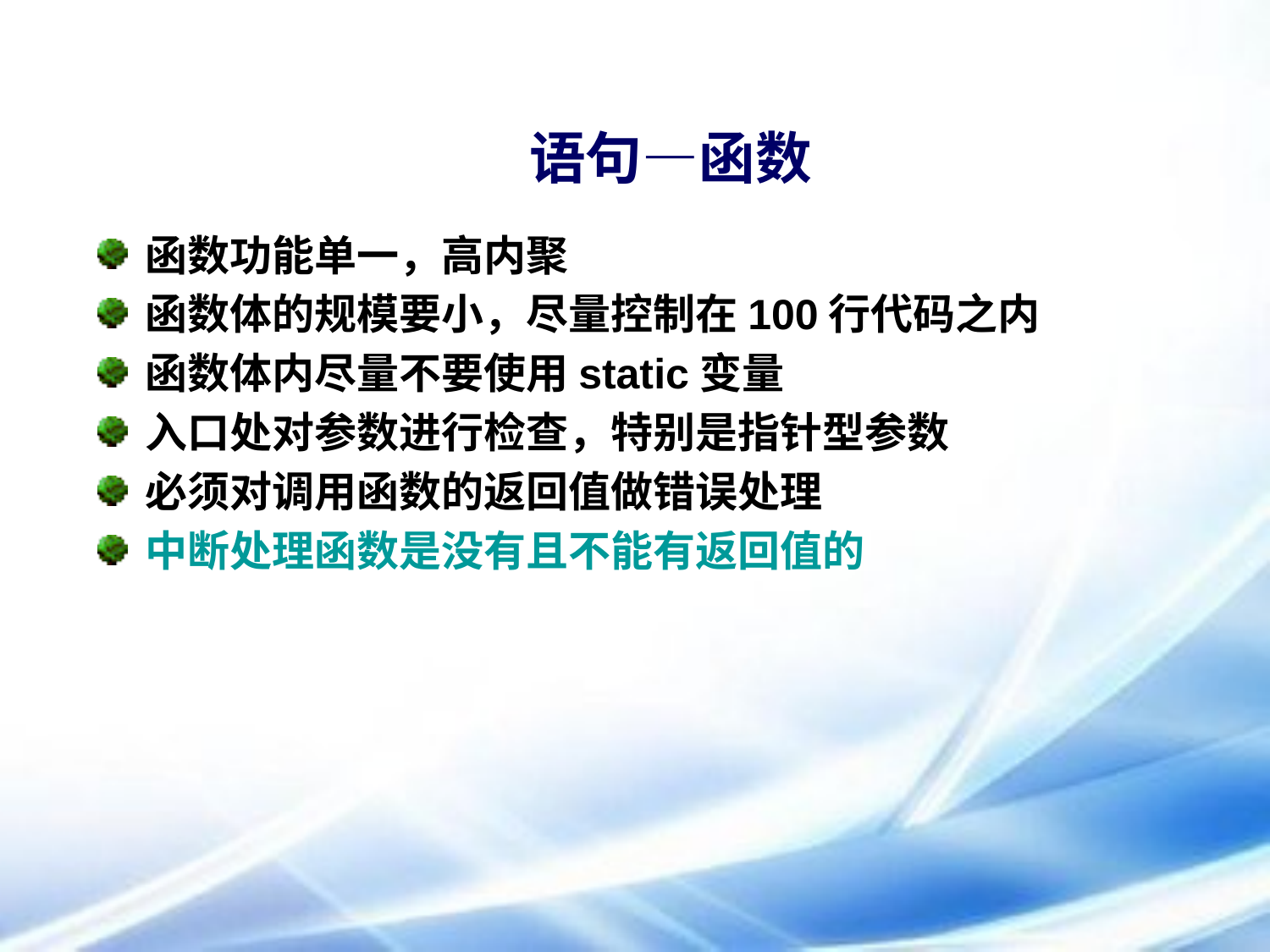

# 语句—函数
函数功能单一，高内聚
函数体的规模要小，尽量控制在100行代码之内
函数体内尽量不要使用static变量
入口处对参数进行检查，特别是指针型参数
必须对调用函数的返回值做错误处理
中断处理函数是没有且不能有返回值的